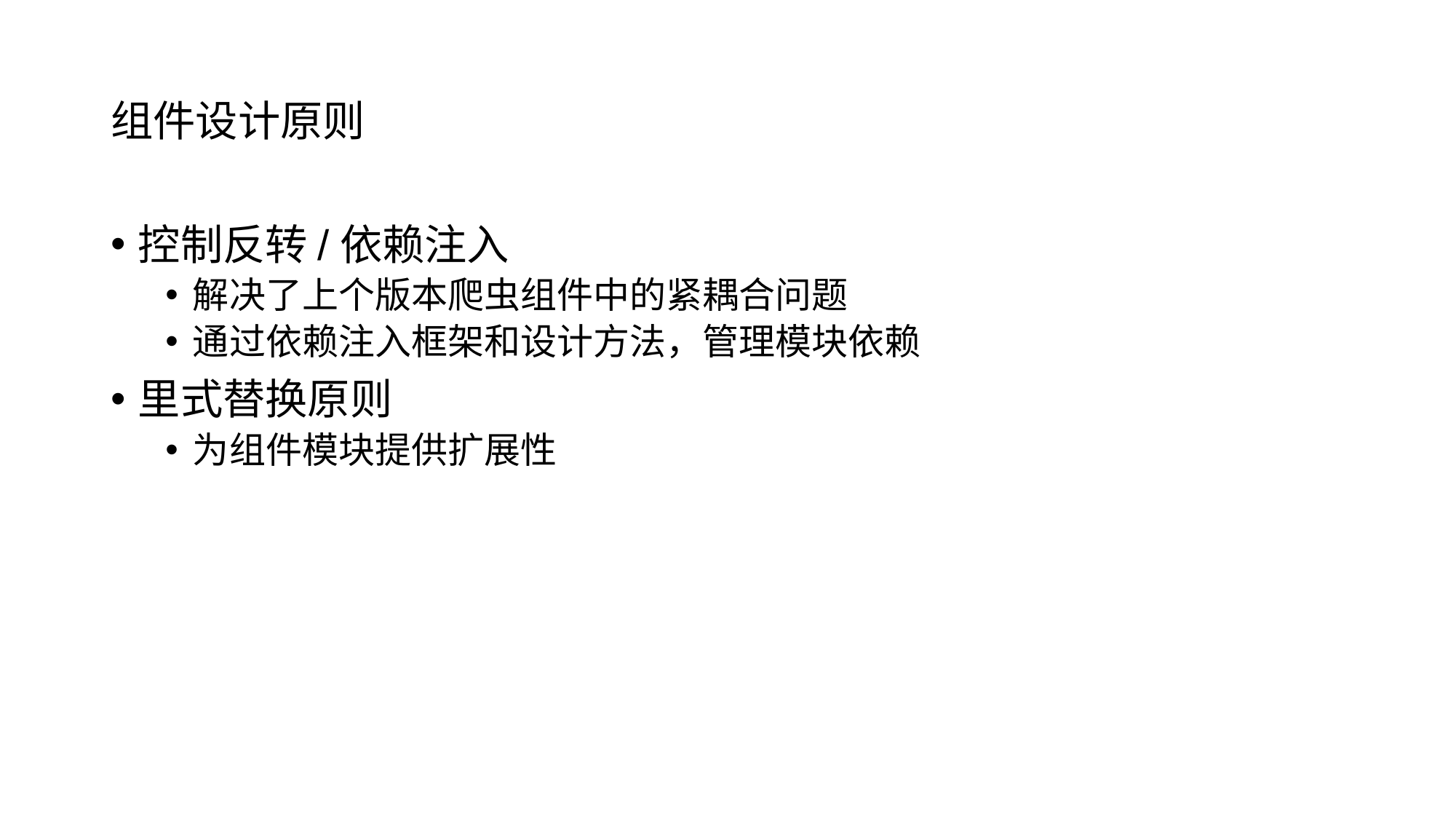

# 组件设计原则
控制反转/依赖注入
解决了上个版本爬虫组件中的紧耦合问题
通过依赖注入框架和设计方法，管理模块依赖
里式替换原则
为组件模块提供扩展性